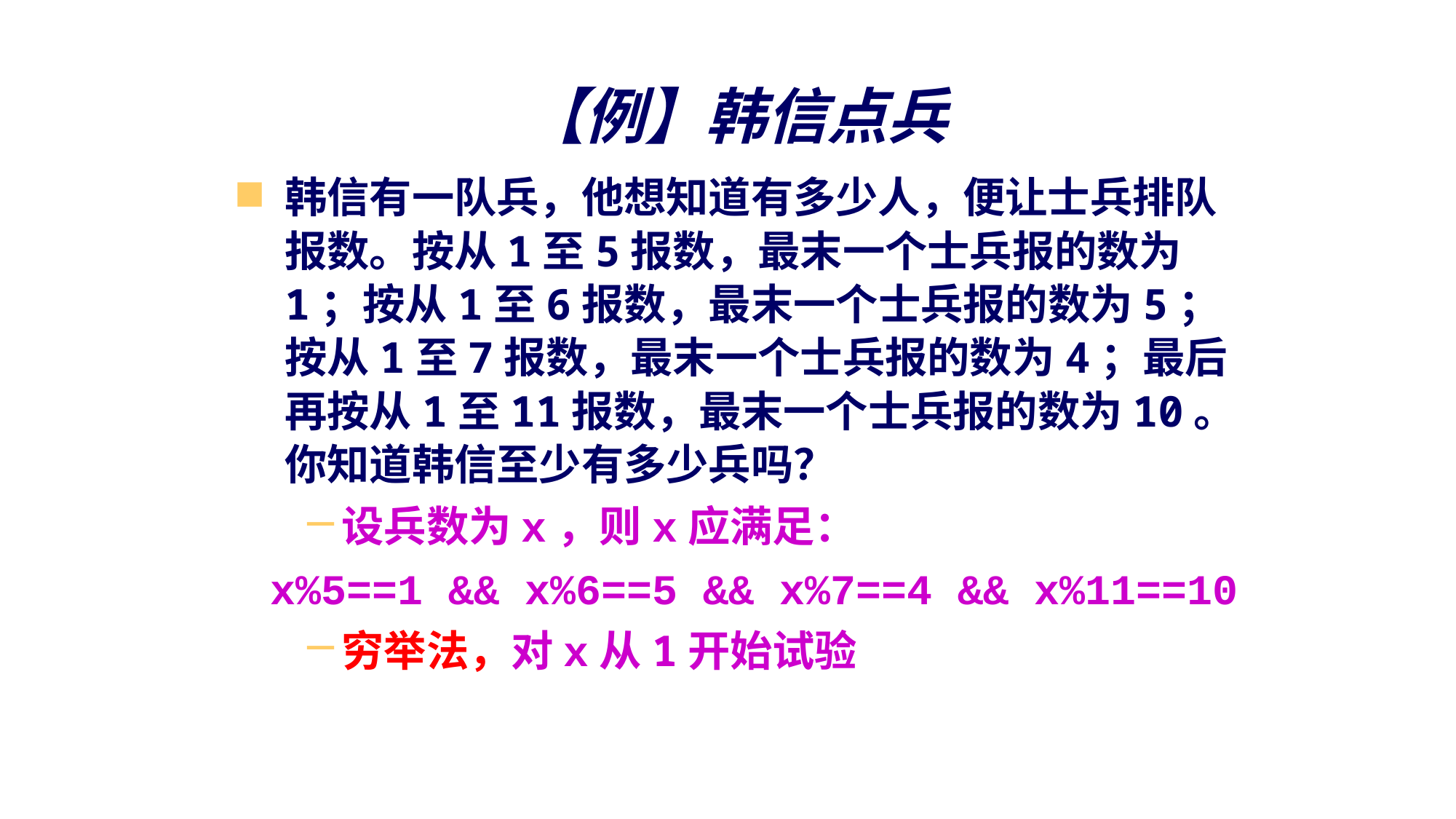

【例】韩信点兵
韩信有一队兵，他想知道有多少人，便让士兵排队报数。按从1至5报数，最末一个士兵报的数为1；按从1至6报数，最末一个士兵报的数为5；按从1至7报数，最末一个士兵报的数为4；最后再按从1至11报数，最末一个士兵报的数为10。你知道韩信至少有多少兵吗？
设兵数为x，则x应满足：
x%5==1 && x%6==5 && x%7==4 && x%11==10
穷举法，对x从1开始试验